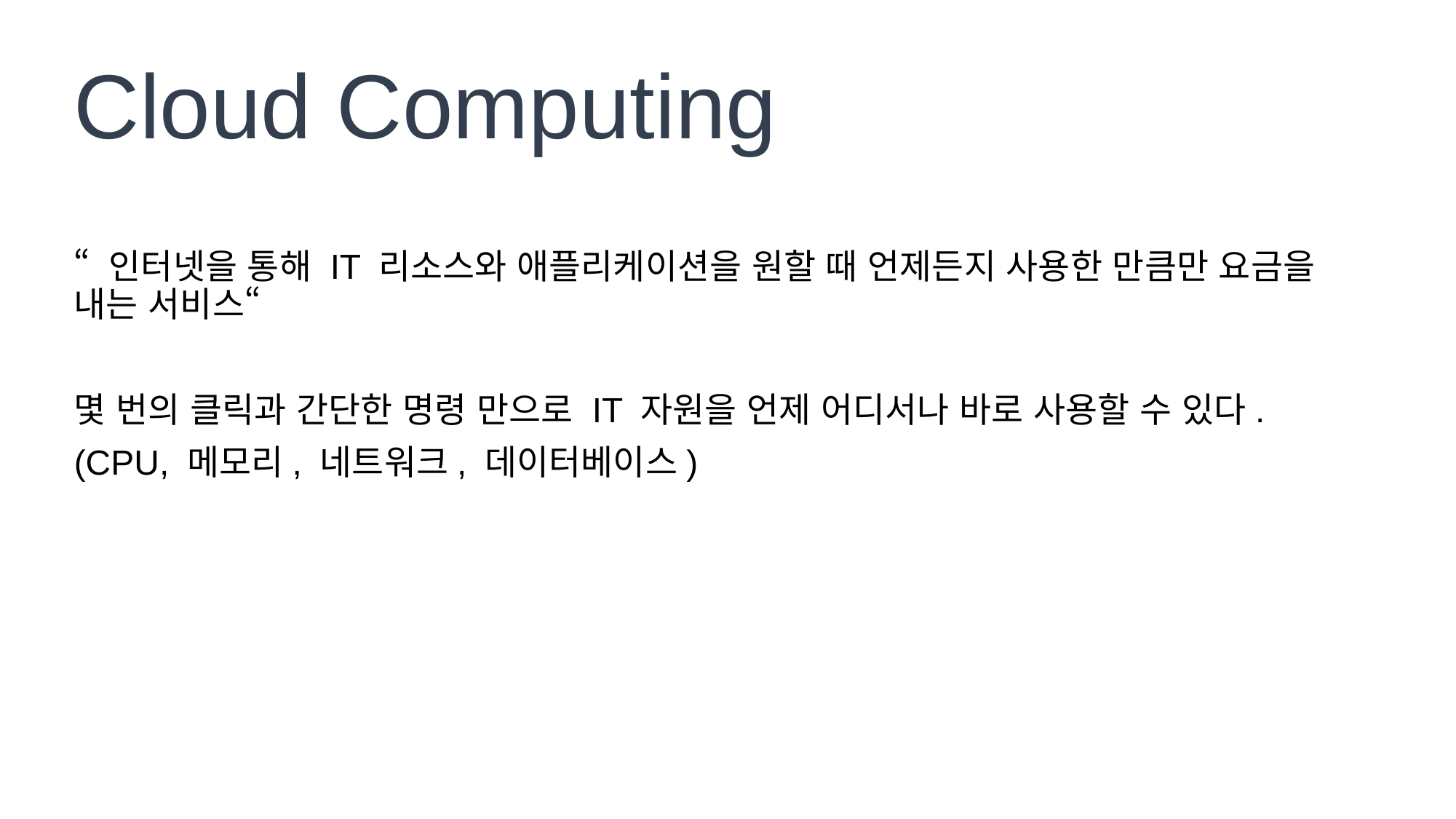

# Cloud Computing
“ 인터넷을 통해 IT 리소스와 애플리케이션을 원할 때 언제든지 사용한 만큼만 요금을 내는 서비스“

몇 번의 클릭과 간단한 명령 만으로 IT 자원을 언제 어디서나 바로 사용할 수 있다.
(CPU, 메모리, 네트워크, 데이터베이스)